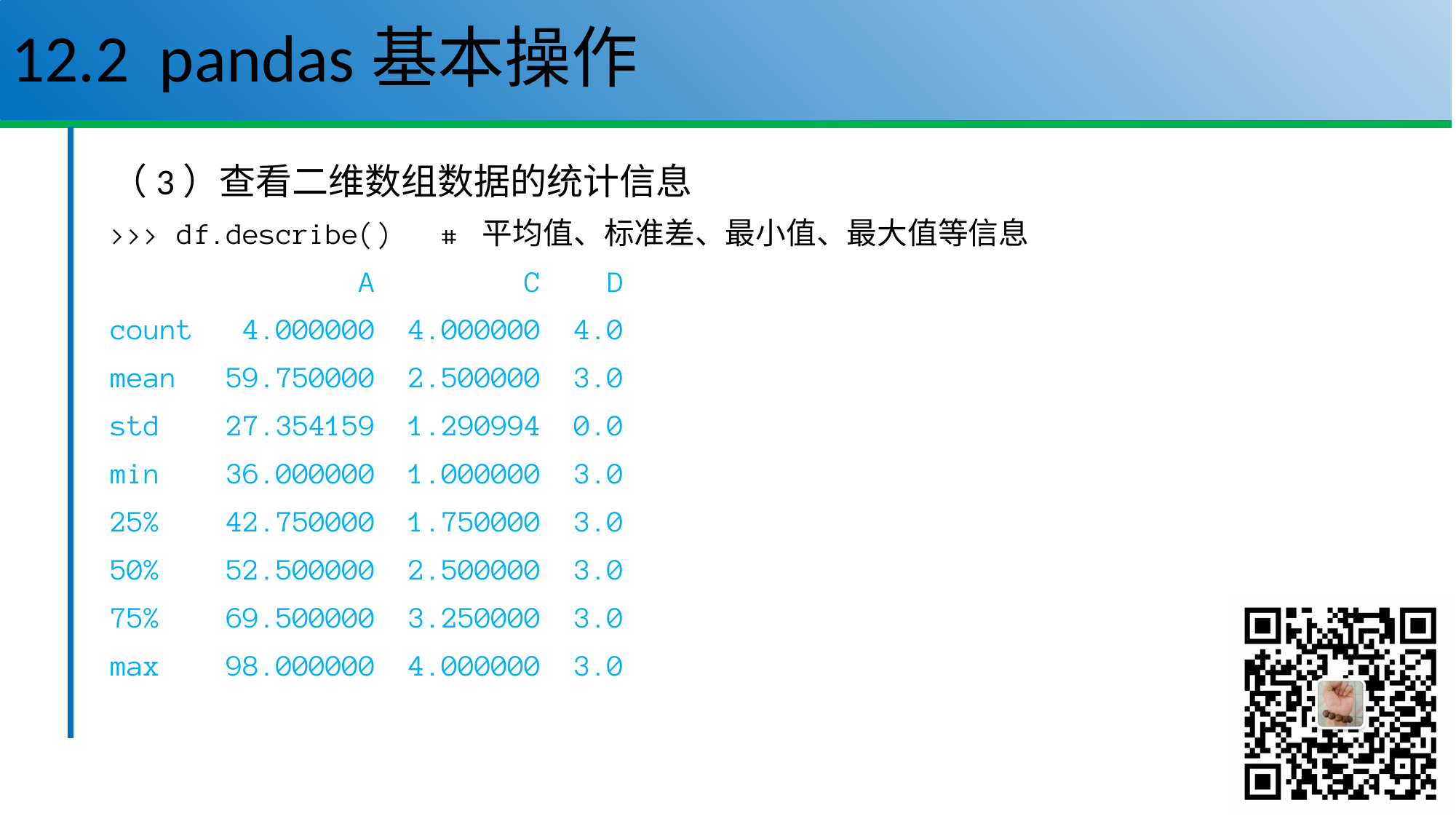

# 12.2  pandas基本操作
（3）查看二维数组数据的统计信息
>>> df.describe()   # 平均值、标准差、最小值、最大值等信息
               A         C    D
count   4.000000  4.000000  4.0
mean   59.750000  2.500000  3.0
std    27.354159  1.290994  0.0
min    36.000000  1.000000  3.0
25%    42.750000  1.750000  3.0
50%    52.500000  2.500000  3.0
75%    69.500000  3.250000  3.0
max    98.000000  4.000000  3.0
33